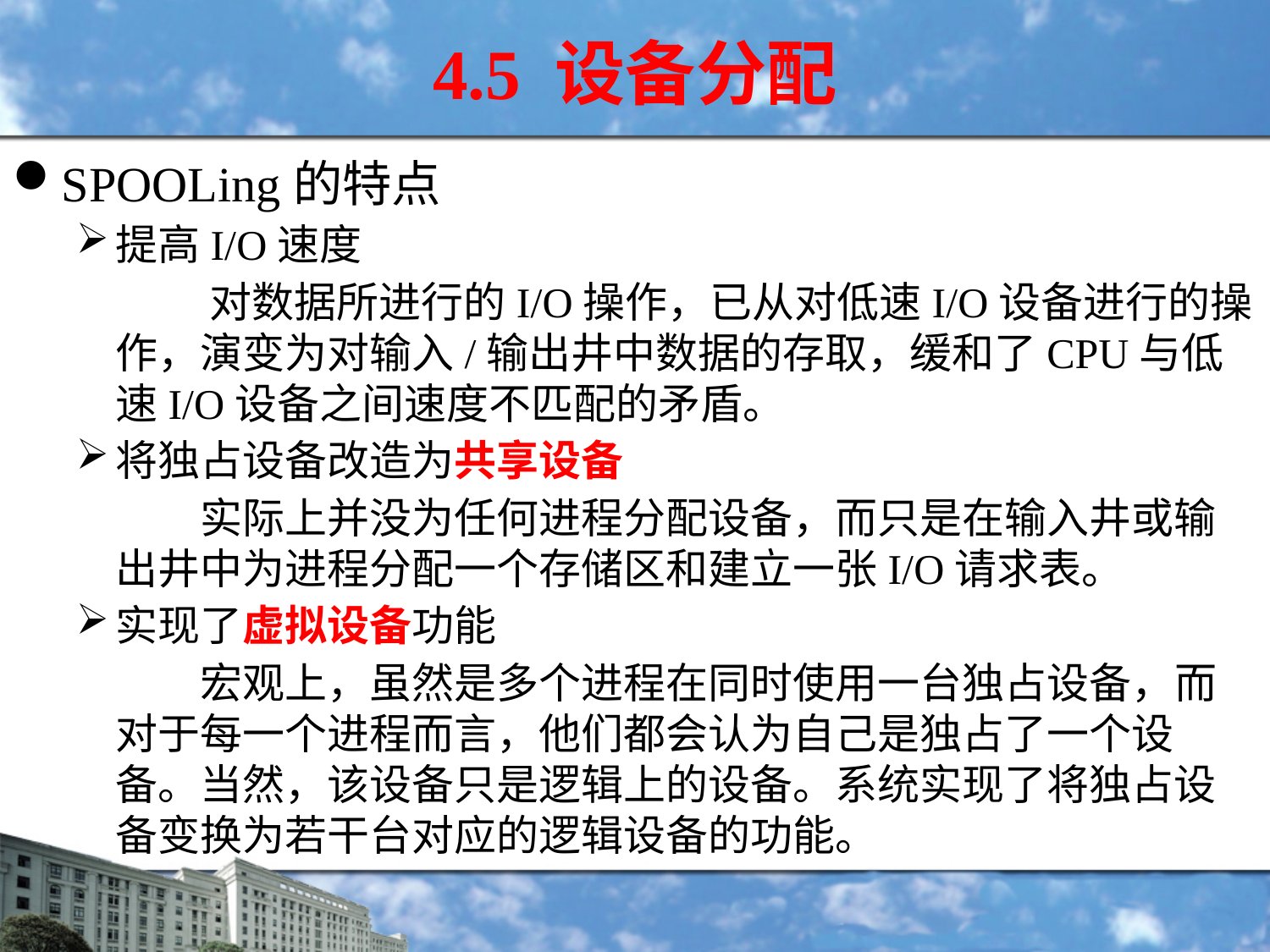

4.5 设备分配
SPOOLing的特点
提高I/O速度
             对数据所进行的I/O操作，已从对低速I/O设备进行的操作，演变为对输入/输出井中数据的存取，缓和了CPU与低速I/O设备之间速度不匹配的矛盾。
将独占设备改造为共享设备
            实际上并没为任何进程分配设备，而只是在输入井或输出井中为进程分配一个存储区和建立一张I/O请求表。
实现了虚拟设备功能
            宏观上，虽然是多个进程在同时使用一台独占设备，而对于每一个进程而言，他们都会认为自己是独占了一个设备。当然，该设备只是逻辑上的设备。系统实现了将独占设备变换为若干台对应的逻辑设备的功能。